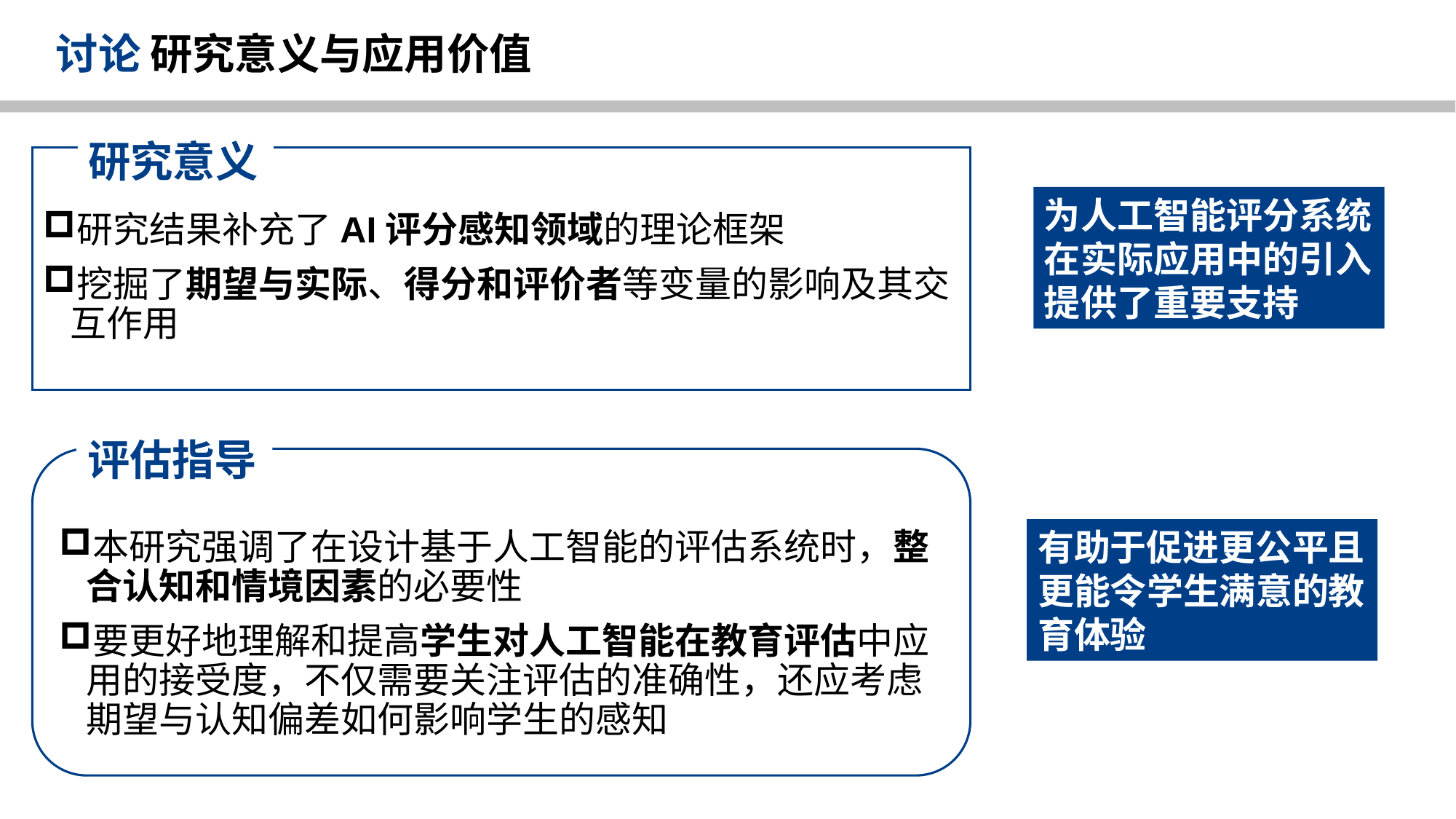

# 讨论 研究意义与应用价值
研究意义

研究结果补充了AI评分感知领域的理论框架
挖掘了期望与实际、得分和评价者等变量的影响及其交互作用
为人工智能评分系统在实际应用中的引入提供了重要支持
评估指导

本研究强调了在设计基于人工智能的评估系统时，整合认知和情境因素的必要性
要更好地理解和提高学生对人工智能在教育评估中应用的接受度，不仅需要关注评估的准确性，还应考虑期望与认知偏差如何影响学生的感知
有助于促进更公平且更能令学生满意的教育体验